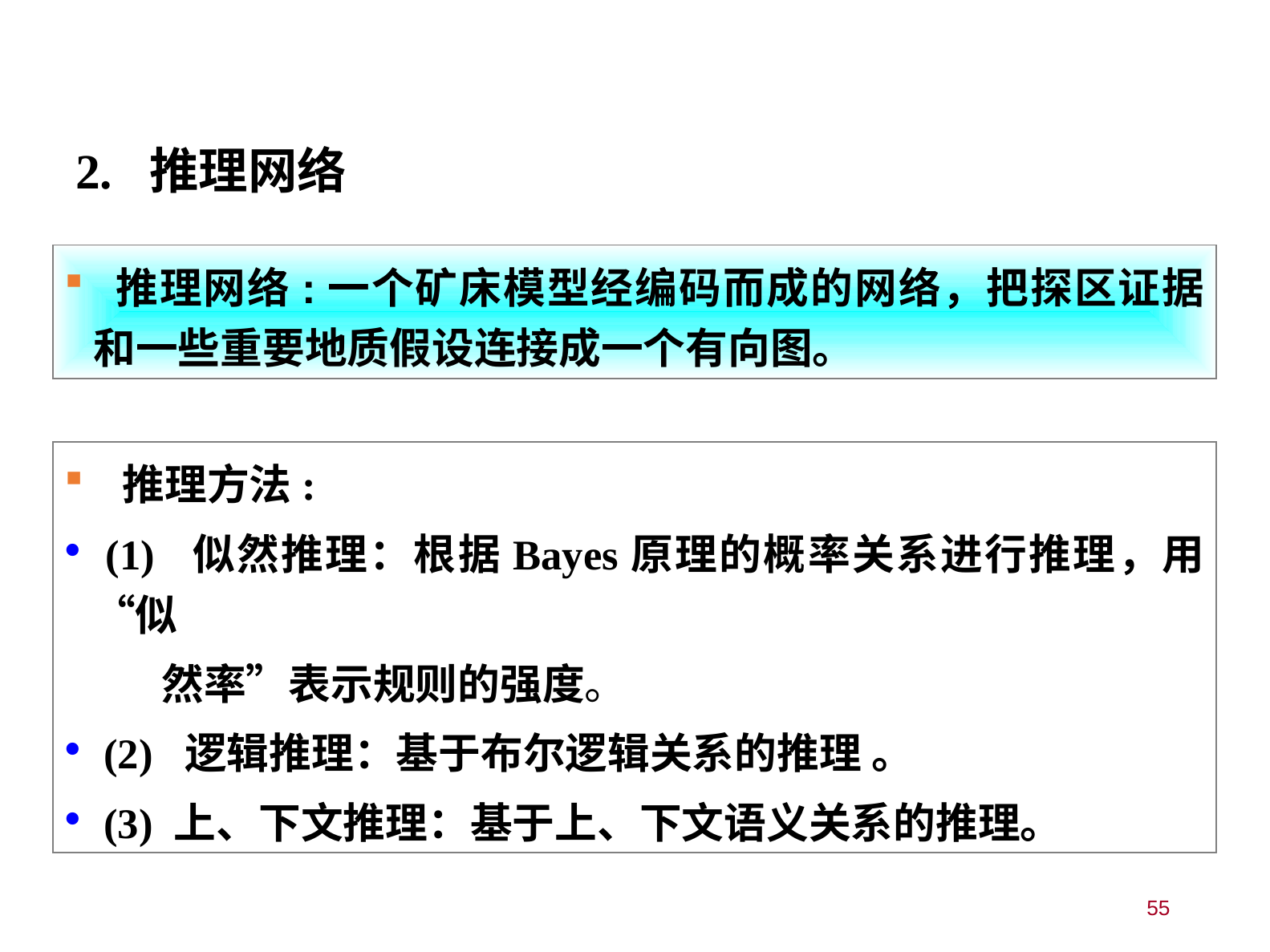

2.  推理网络
 推理网络:一个矿床模型经编码而成的网络，把探区证据和一些重要地质假设连接成一个有向图。

  推理方法:
 (1)  似然推理：根据Bayes原理的概率关系进行推理，用“似
         然率”表示规则的强度。
 (2)  逻辑推理：基于布尔逻辑关系的推理 。
 (3) 上、下文推理：基于上、下文语义关系的推理。
55